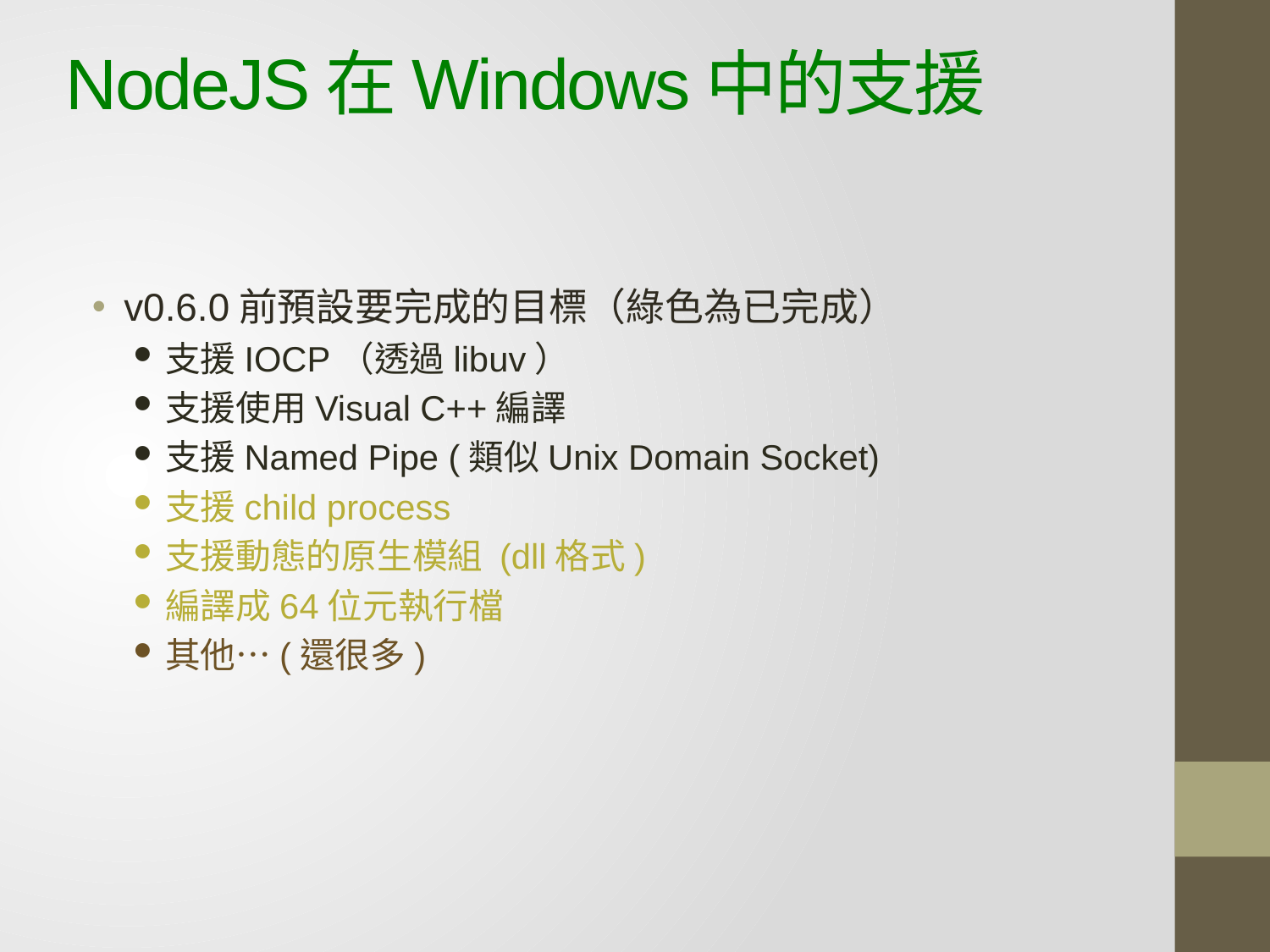

# NodeJS在Windows中的支援

v0.6.0前預設要完成的目標（綠色為已完成）
支援IOCP（透過libuv）
支援使用Visual C++編譯
支援Named Pipe (類似Unix Domain Socket)
支援child process
支援動態的原生模組 (dll格式)
編譯成64位元執行檔
其他…(還很多)